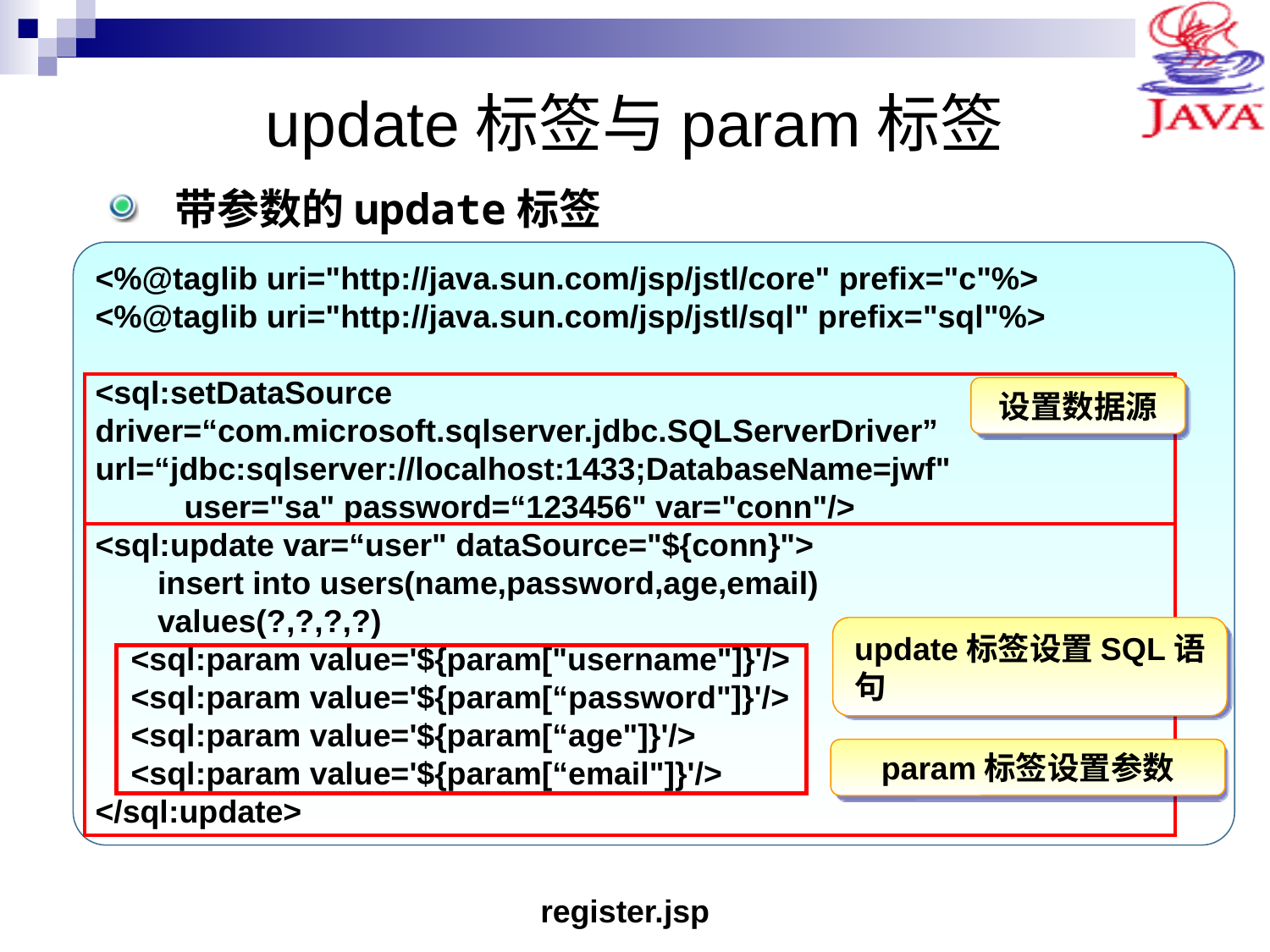

# update标签与param标签
 带参数的update标签
<%@taglib uri="http://java.sun.com/jsp/jstl/core" prefix="c"%>
<%@taglib uri="http://java.sun.com/jsp/jstl/sql" prefix="sql"%>

<sql:setDataSource driver=“com.microsoft.sqlserver.jdbc.SQLServerDriver”           url=“jdbc:sqlserver://localhost:1433;DatabaseName=jwf"
          user="sa" password=“123456" var="conn"/>
<sql:update var=“user" dataSource="${conn}">
       insert into users(name,password,age,email)
       values(?,?,?,?)
    <sql:param value='${param["username"]}'/>
    <sql:param value='${param[“password"]}'/>
    <sql:param value='${param[“age"]}'/>
    <sql:param value='${param[“email"]}'/>
</sql:update>

设置数据源

update标签设置SQL语句

param标签设置参数
register.jsp